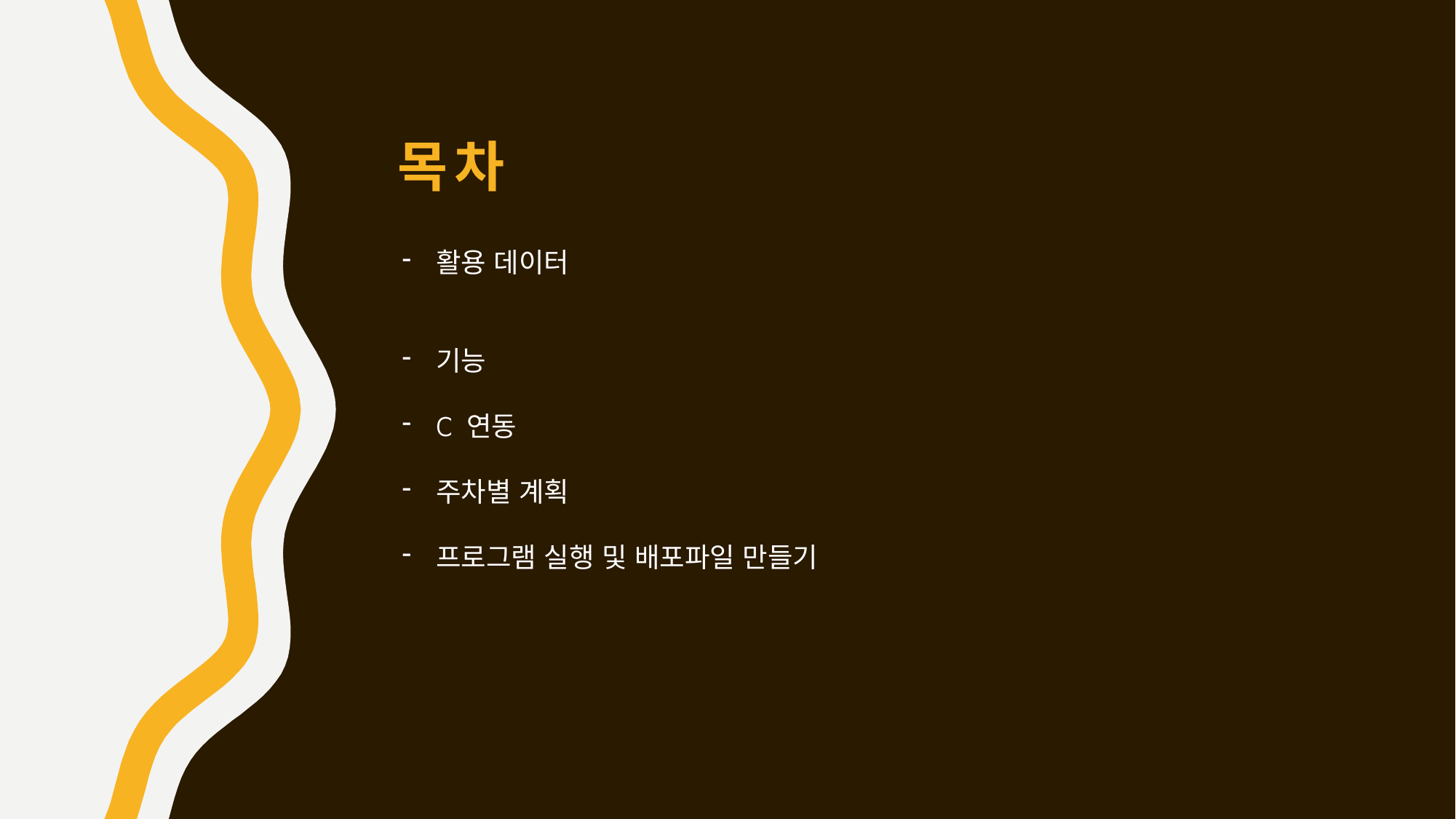

목차

활용 데이터

기능

C 연동

주차별 계획

프로그램 실행 및 배포파일 만들기